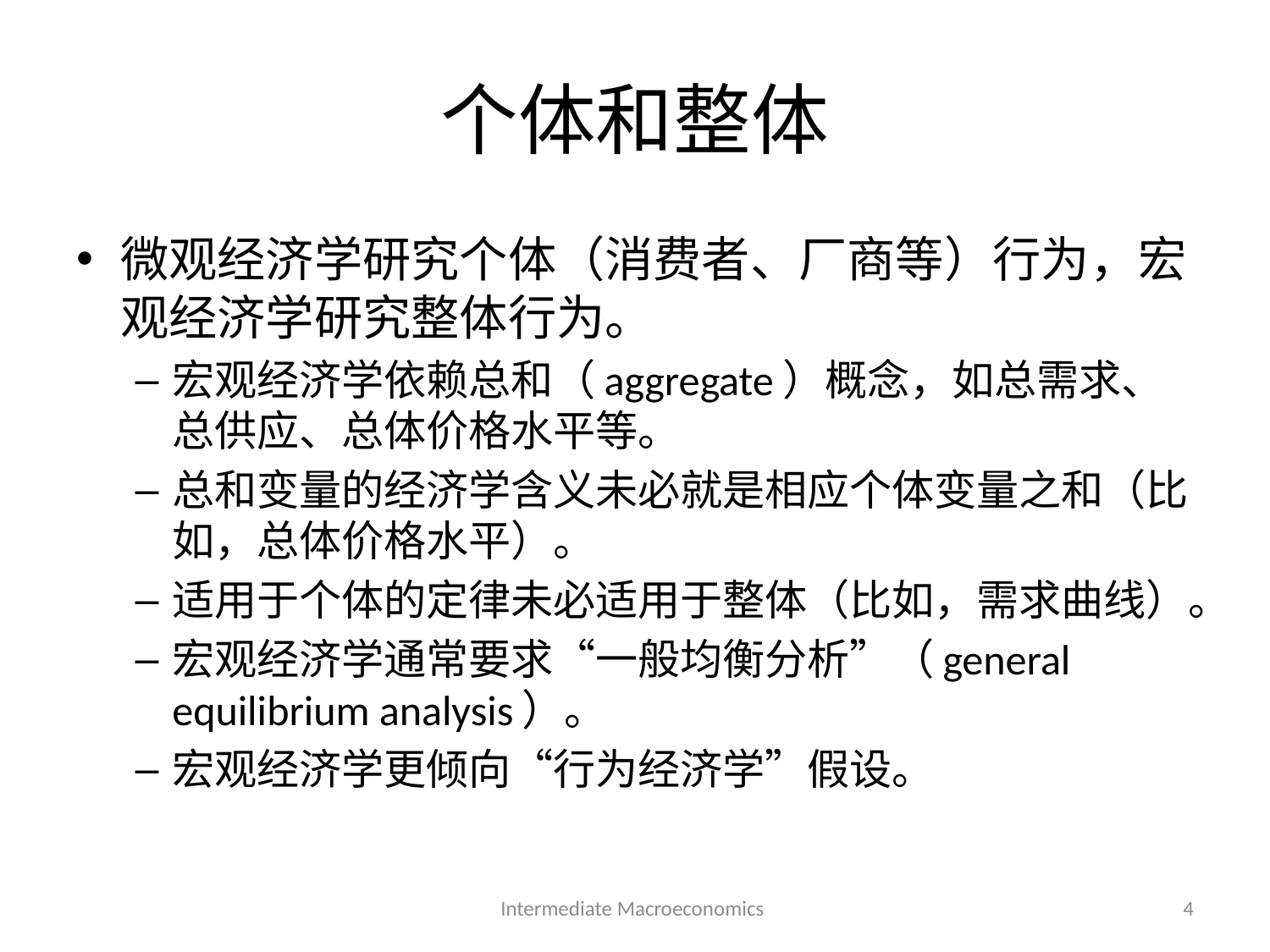

# 个体和整体
微观经济学研究个体（消费者、厂商等）行为，宏观经济学研究整体行为。
宏观经济学依赖总和（aggregate）概念，如总需求、总供应、总体价格水平等。
总和变量的经济学含义未必就是相应个体变量之和（比如，总体价格水平）。
适用于个体的定律未必适用于整体（比如，需求曲线）。
宏观经济学通常要求“一般均衡分析”（general equilibrium analysis）。
宏观经济学更倾向“行为经济学”假设。
Intermediate Macroeconomics
4